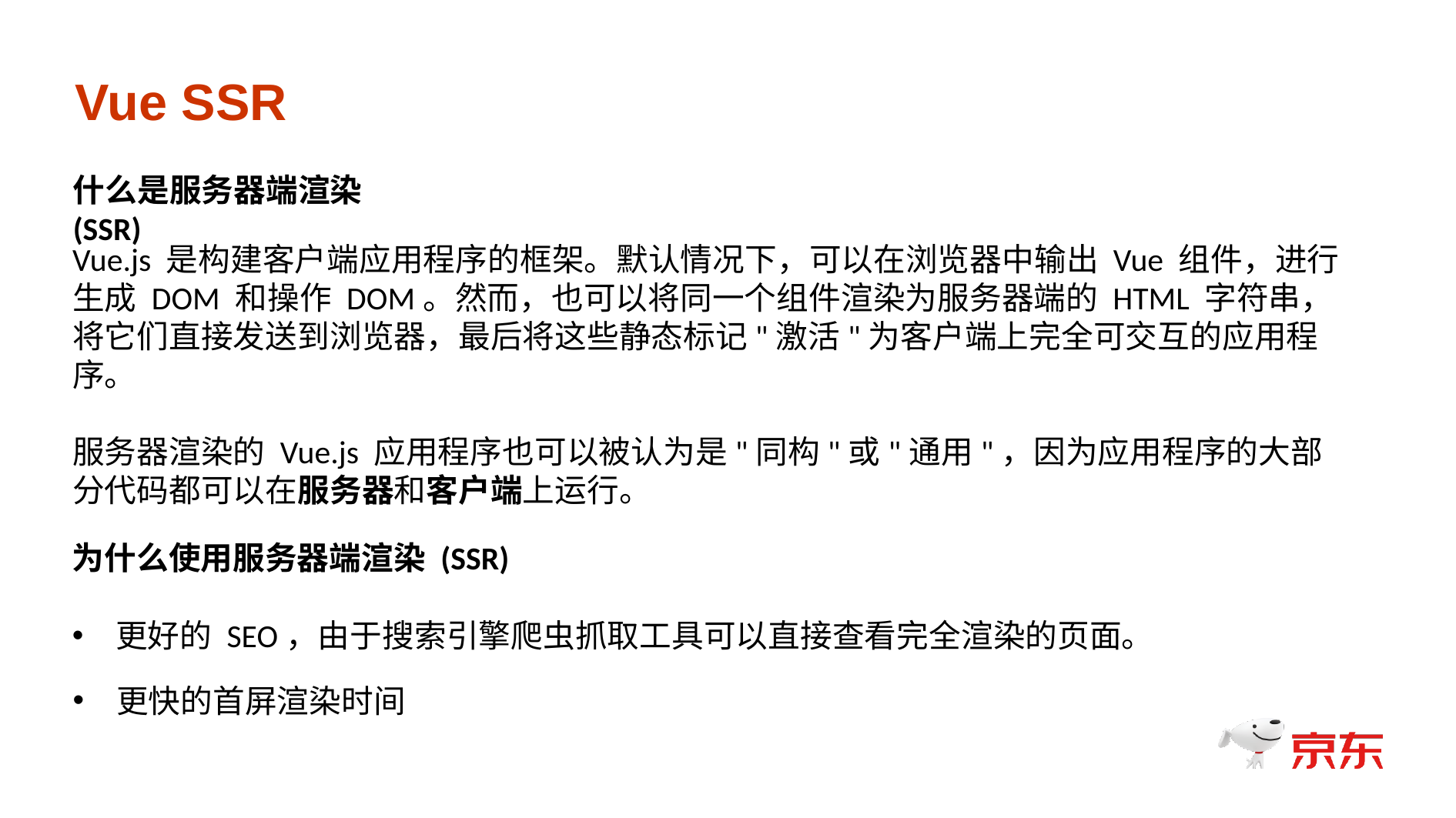

Vue SSR
什么是服务器端渲染 (SSR)
Vue.js 是构建客户端应用程序的框架。默认情况下，可以在浏览器中输出 Vue 组件，进行生成 DOM 和操作 DOM。然而，也可以将同一个组件渲染为服务器端的 HTML 字符串，将它们直接发送到浏览器，最后将这些静态标记"激活"为客户端上完全可交互的应用程序。

服务器渲染的 Vue.js 应用程序也可以被认为是"同构"或"通用"，因为应用程序的大部分代码都可以在服务器和客户端上运行。

为什么使用服务器端渲染 (SSR)
更好的 SEO，由于搜索引擎爬虫抓取工具可以直接查看完全渲染的页面。
更快的首屏渲染时间